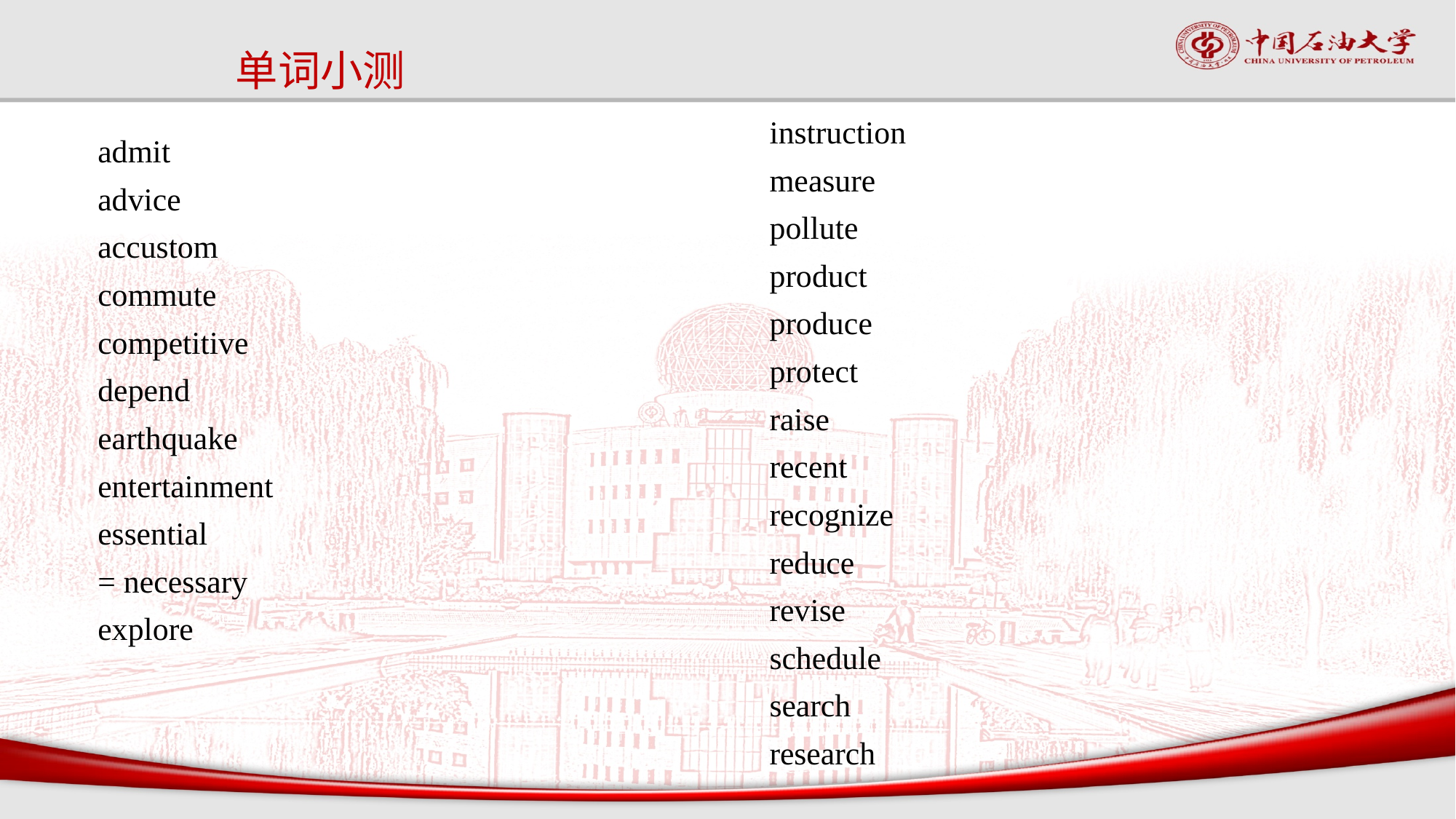

# 单词小测
instruction
measure
pollute
product
produce
protect
raise
recent
recognize
reduce
revise
schedule
search
research
admit
advice
accustom
commute
competitive
depend
earthquake
entertainment
essential
= necessary
explore